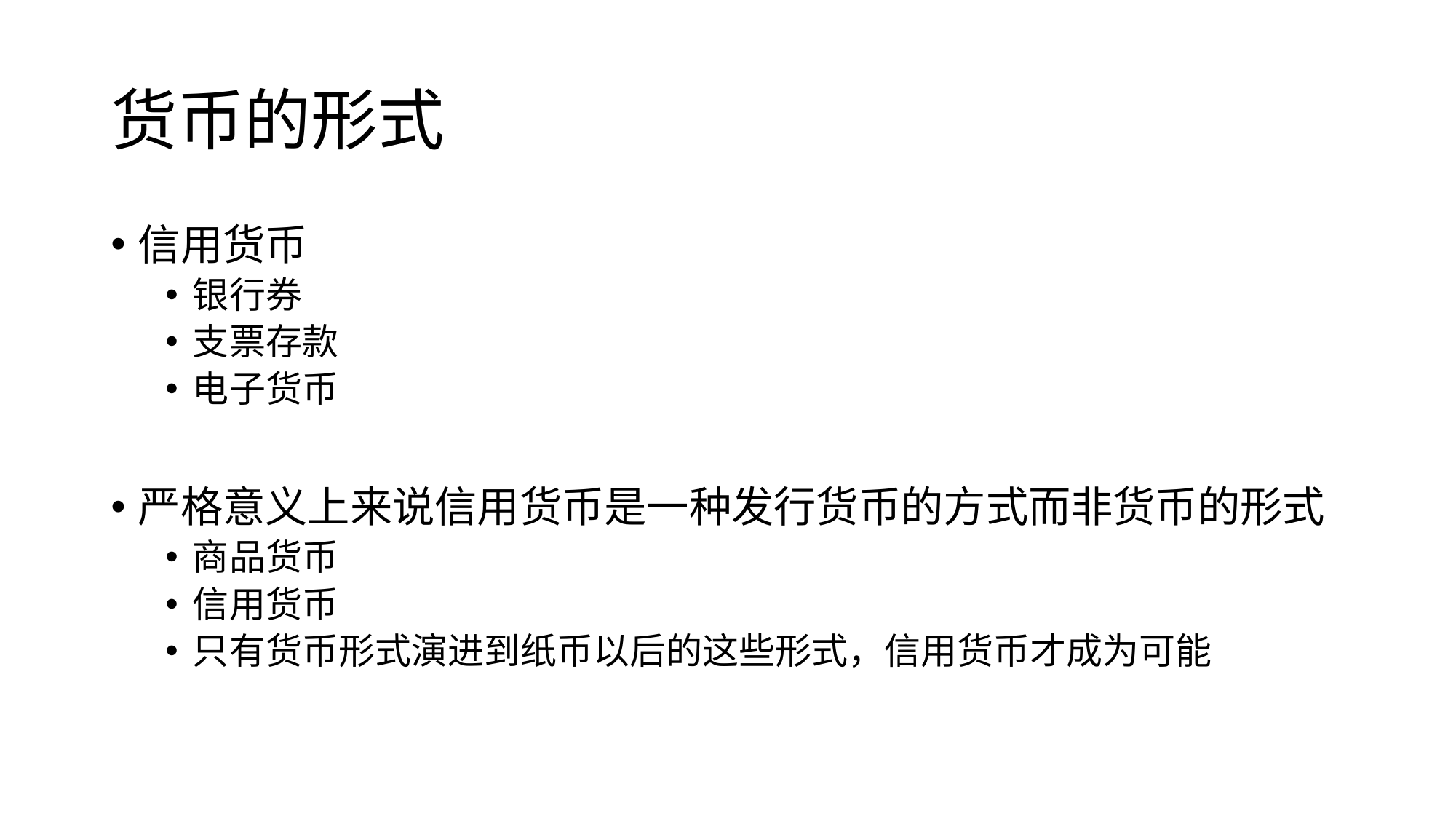

# 货币的形式
信用货币
银行券
支票存款
电子货币

严格意义上来说信用货币是一种发行货币的方式而非货币的形式
商品货币
信用货币
只有货币形式演进到纸币以后的这些形式，信用货币才成为可能